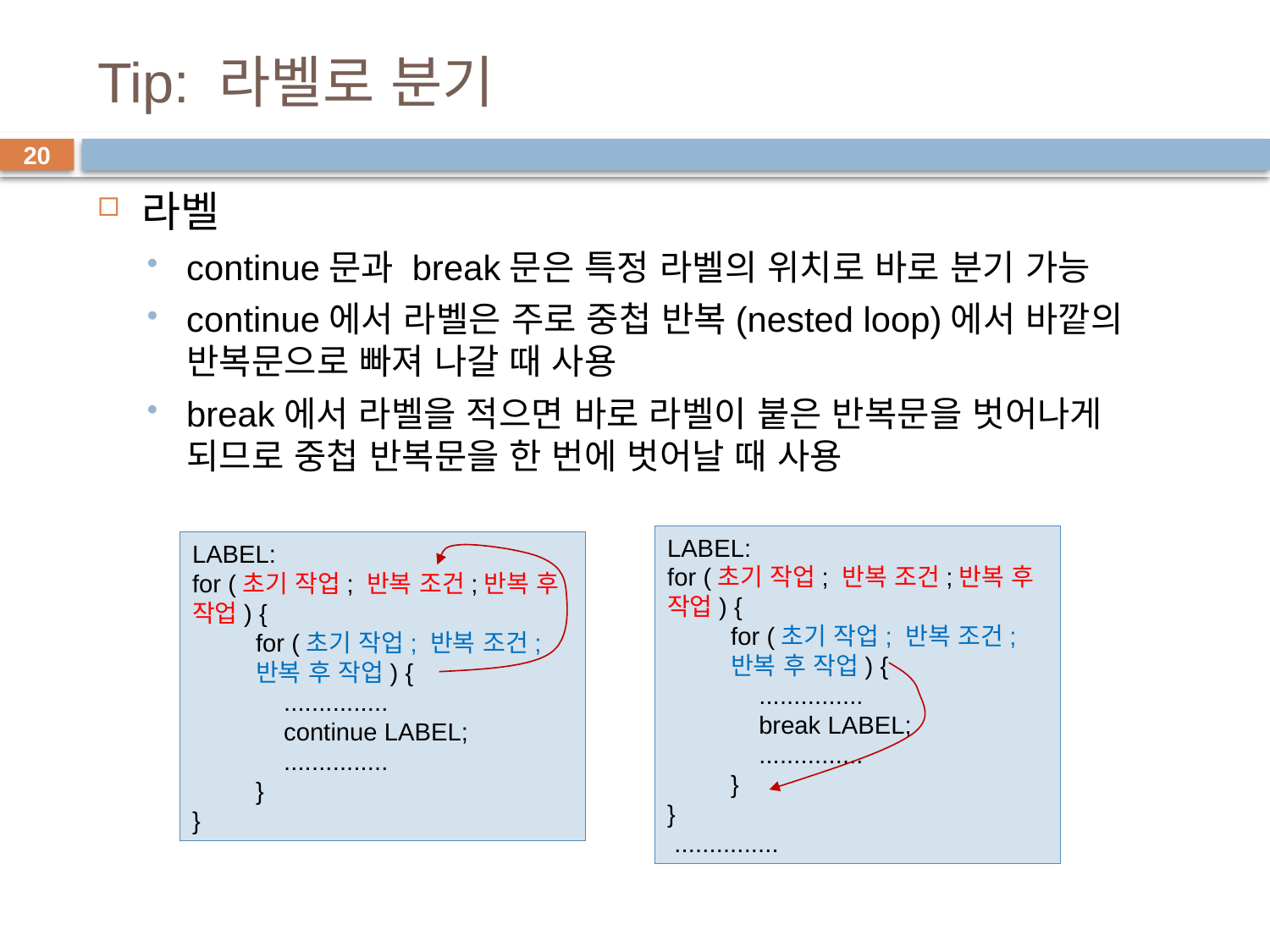

# Tip: 라벨로 분기
20
라벨
continue문과 break문은 특정 라벨의 위치로 바로 분기 가능
continue에서 라벨은 주로 중첩 반복(nested loop)에서 바깥의 반복문으로 빠져 나갈 때 사용
break에서 라벨을 적으면 바로 라벨이 붙은 반복문을 벗어나게 되므로 중첩 반복문을 한 번에 벗어날 때 사용

LABEL:
for (초기 작업; 반복 조건;반복 후 작업) {
for (초기 작업; 반복 조건;반복 후 작업) {
    ...............
    break LABEL;
    ...............
}
}
 ...............
LABEL:
for (초기 작업; 반복 조건;반복 후 작업) {
for (초기 작업; 반복 조건;반복 후 작업) {
    ...............
    continue LABEL;
    ...............
}
}